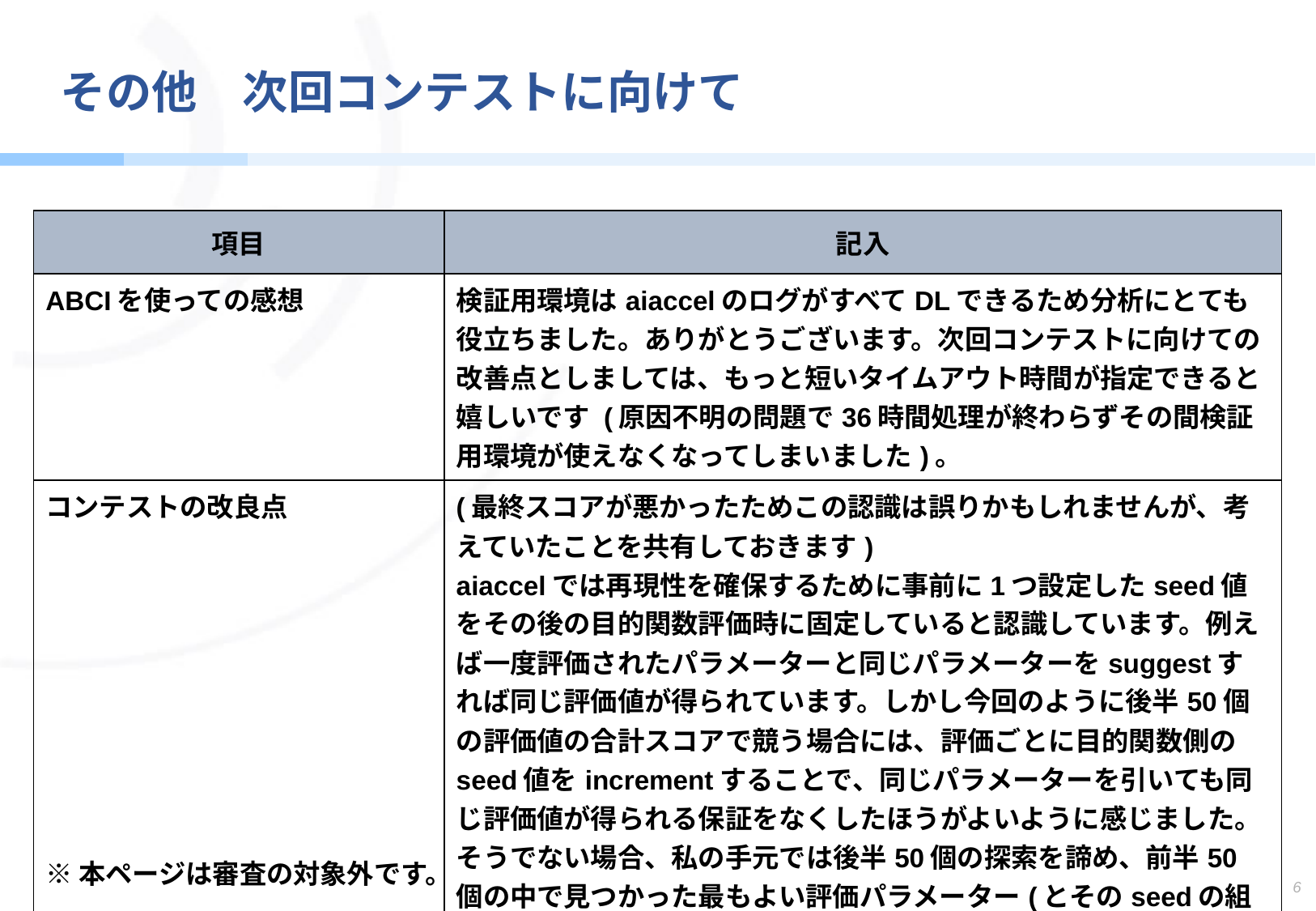

# その他　次回コンテストに向けて
| 項目 | 記入 |
| --- | --- |
| ABCIを使っての感想 | 検証用環境はaiaccelのログがすべてDLできるため分析にとても役立ちました。ありがとうございます。次回コンテストに向けての改善点としましては、もっと短いタイムアウト時間が指定できると嬉しいです (原因不明の問題で36時間処理が終わらずその間検証用環境が使えなくなってしまいました)。 |
| コンテストの改良点 | (最終スコアが悪かったためこの認識は誤りかもしれませんが、考えていたことを共有しておきます) aiaccelでは再現性を確保するために事前に1つ設定したseed値をその後の目的関数評価時に固定していると認識しています。例えば一度評価されたパラメーターと同じパラメーターをsuggestすれば同じ評価値が得られています。しかし今回のように後半50個の評価値の合計スコアで競う場合には、評価ごとに目的関数側のseed値をincrementすることで、同じパラメーターを引いても同じ評価値が得られる保証をなくしたほうがよいように感じました。 そうでない場合、私の手元では後半50個の探索を諦め、前半50個の中で見つかった最もよい評価パラメーター(とそのseedの組み合わせ)を後半は常に返し続けるほうがより高いスコアが得られているようです。 |
※本ページは審査の対象外です。
6